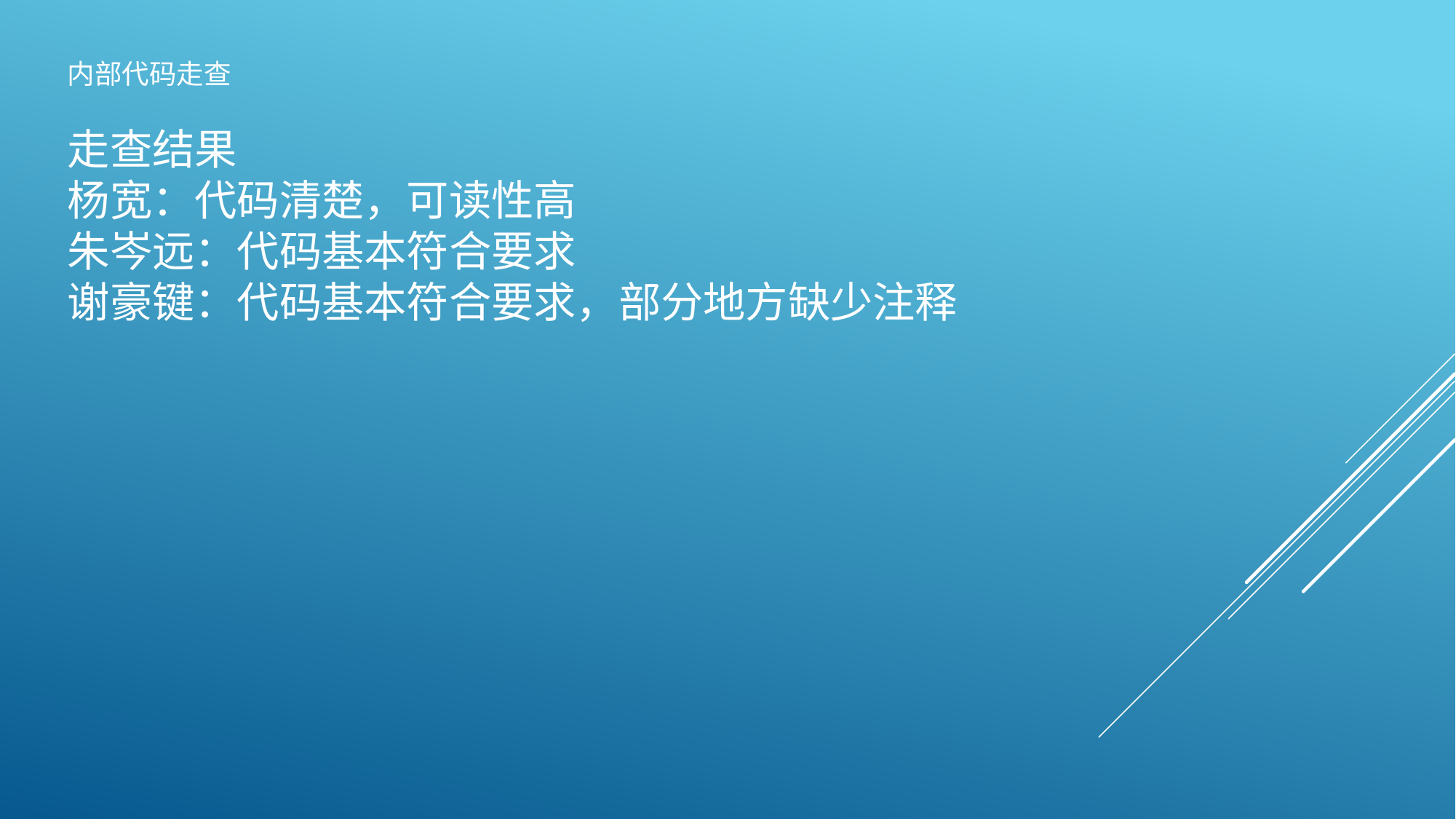

内部代码走查
走查结果
杨宽：代码清楚，可读性高
朱岑远：代码基本符合要求
谢豪键：代码基本符合要求，部分地方缺少注释